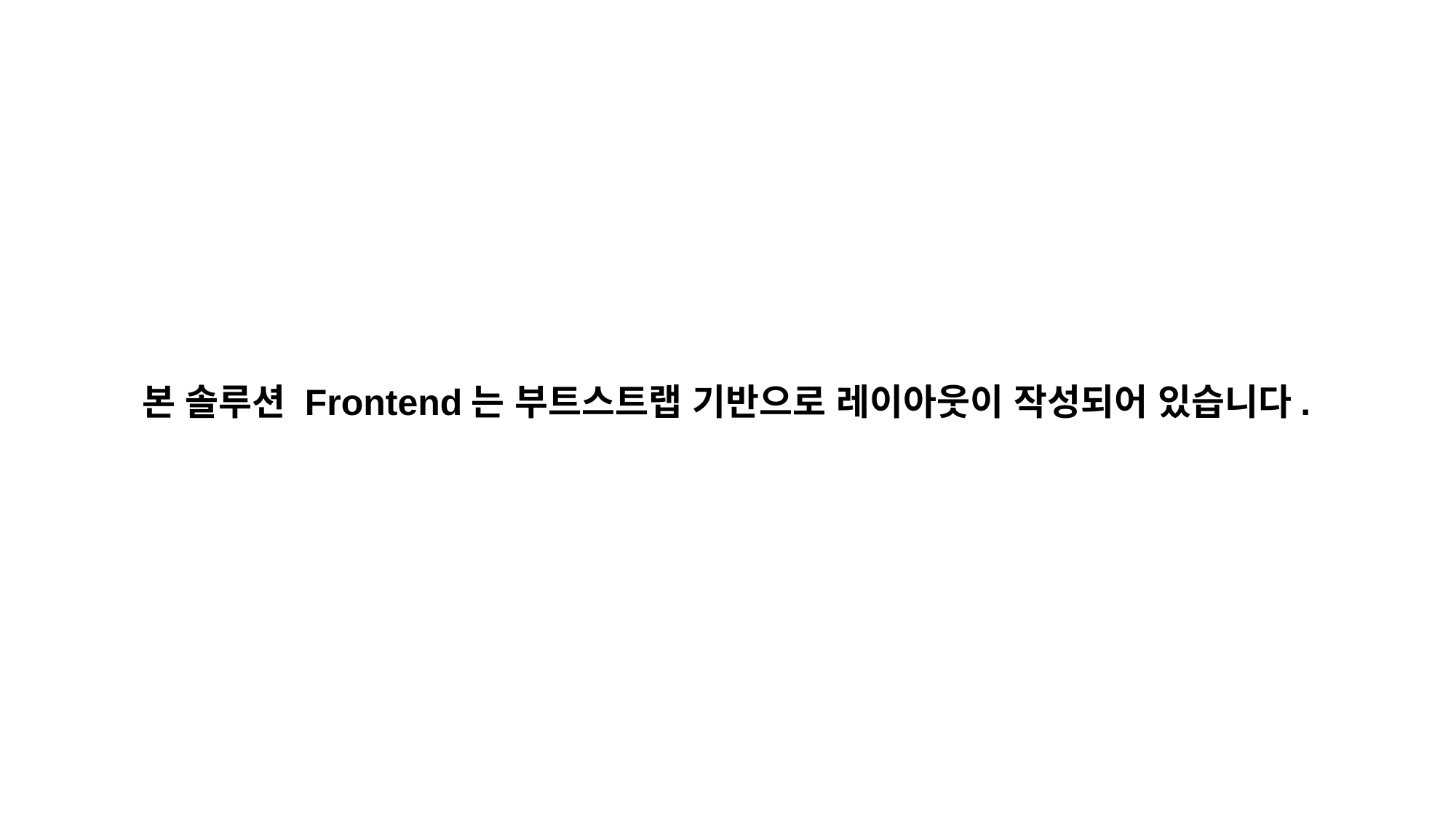

본 솔루션 Frontend는 부트스트랩 기반으로 레이아웃이 작성되어 있습니다.